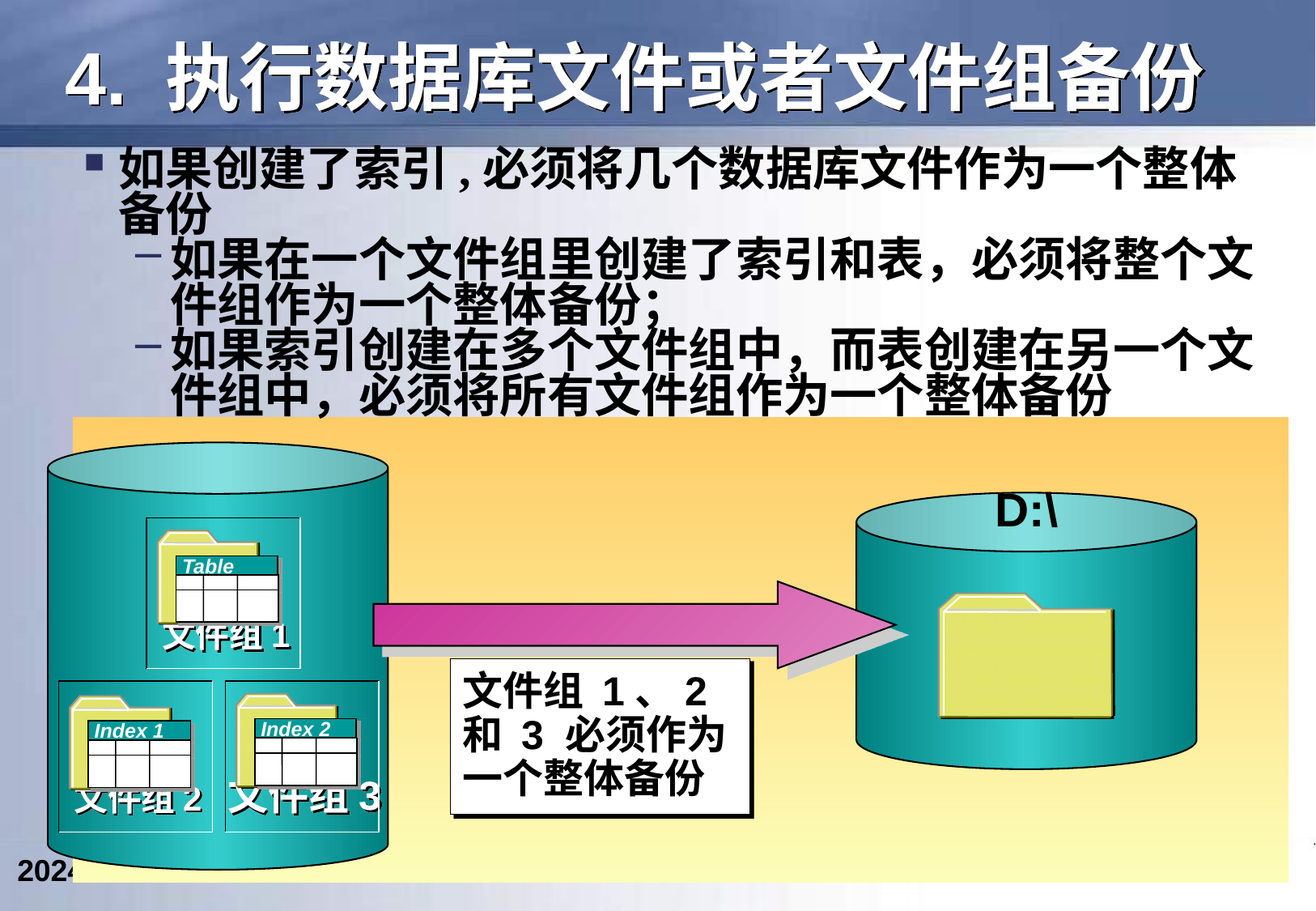

4. 执行数据库文件或者文件组备份
如果创建了索引,必须将几个数据库文件作为一个整体备份
如果在一个文件组里创建了索引和表，必须将整个文件组作为一个整体备份；
如果索引创建在多个文件组中，而表创建在另一个文件组中，必须将所有文件组作为一个整体备份

Table

文件组1

Index 1

文件组2

Index 2

文件组3
D:\

文件组 1、2 和 3 必须作为一个整体备份
69
2024/4/24